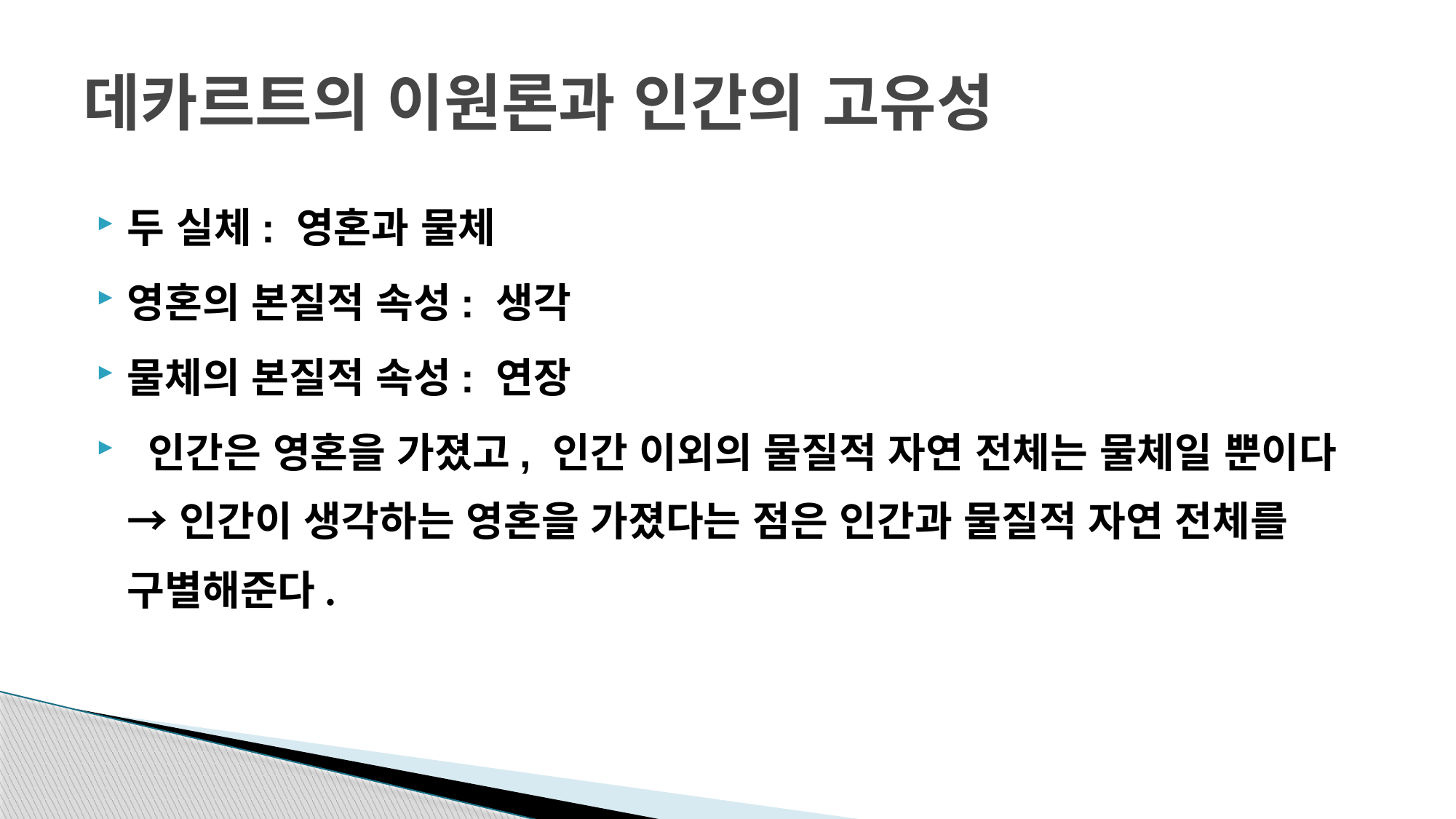

# 데카르트의 이원론과 인간의 고유성
두 실체: 영혼과 물체
영혼의 본질적 속성: 생각
물체의 본질적 속성: 연장
 인간은 영혼을 가졌고, 인간 이외의 물질적 자연 전체는 물체일 뿐이다 → 인간이 생각하는 영혼을 가졌다는 점은 인간과 물질적 자연 전체를 구별해준다.